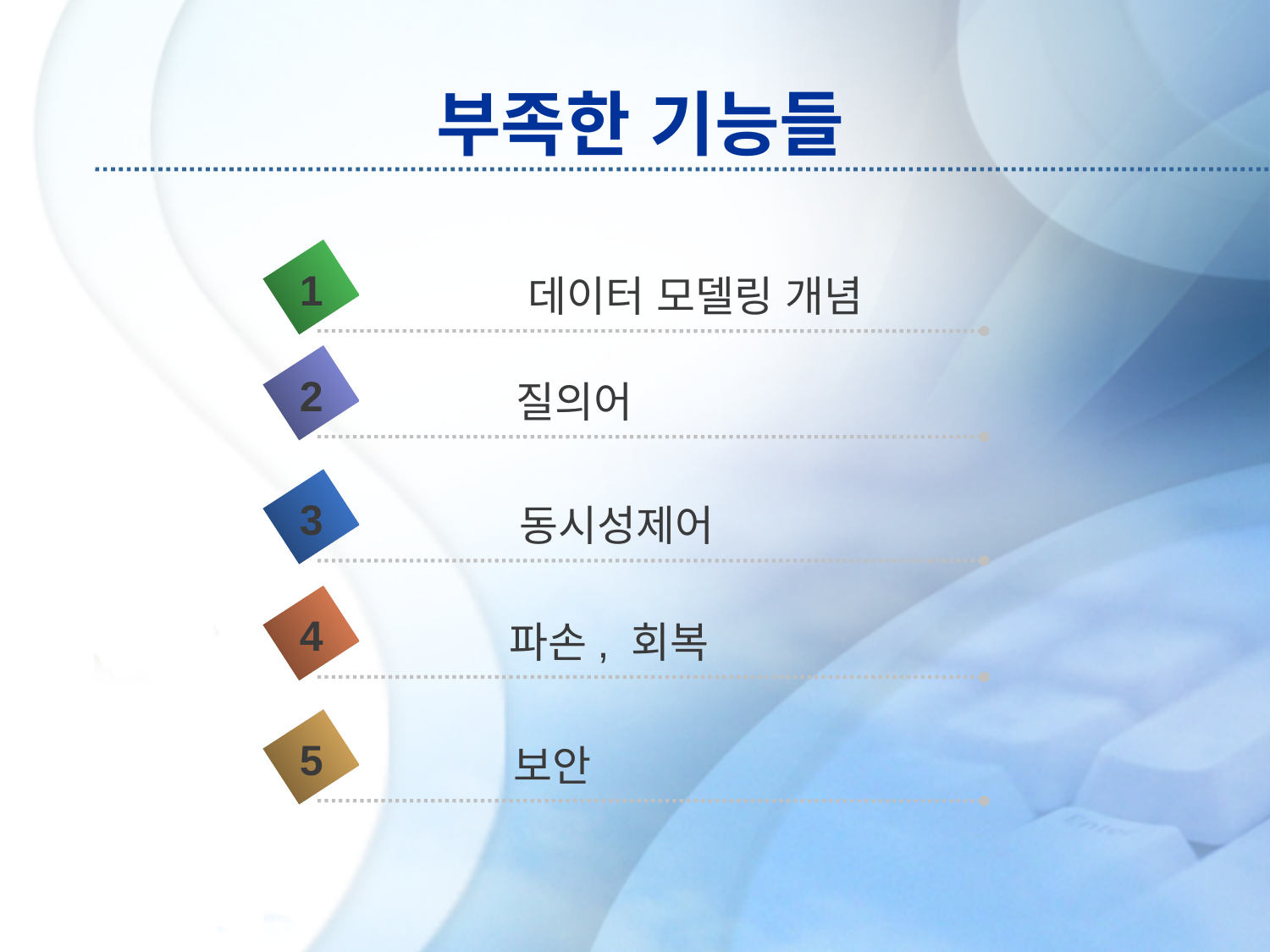

# 부족한 기능들

1
데이터 모델링 개념

2
질의어

3
동시성제어

4
파손, 회복

5
보안